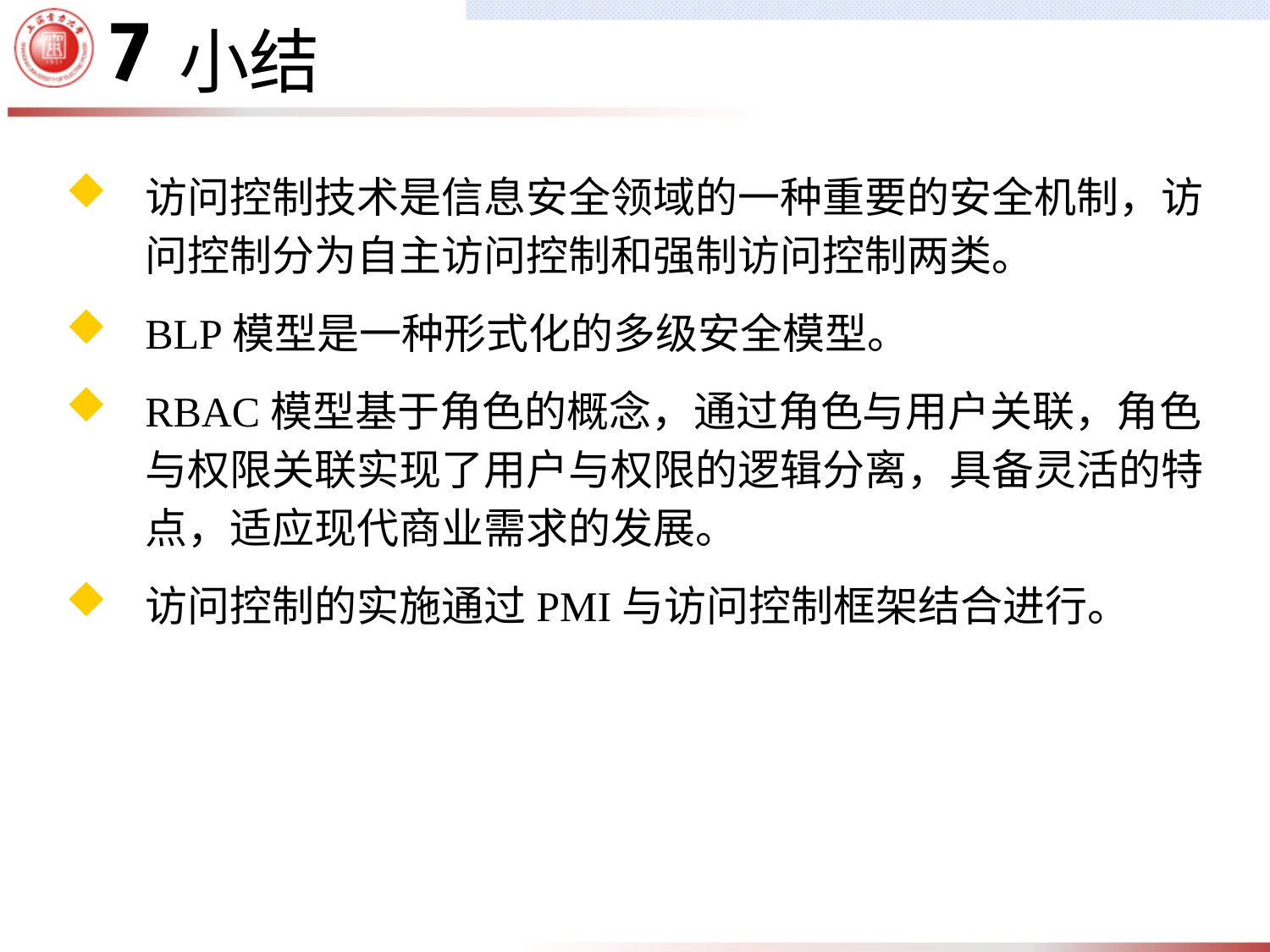

7
小结
访问控制技术是信息安全领域的一种重要的安全机制，访问控制分为自主访问控制和强制访问控制两类。
BLP模型是一种形式化的多级安全模型。
RBAC模型基于角色的概念，通过角色与用户关联，角色与权限关联实现了用户与权限的逻辑分离，具备灵活的特点，适应现代商业需求的发展。
访问控制的实施通过PMI与访问控制框架结合进行。